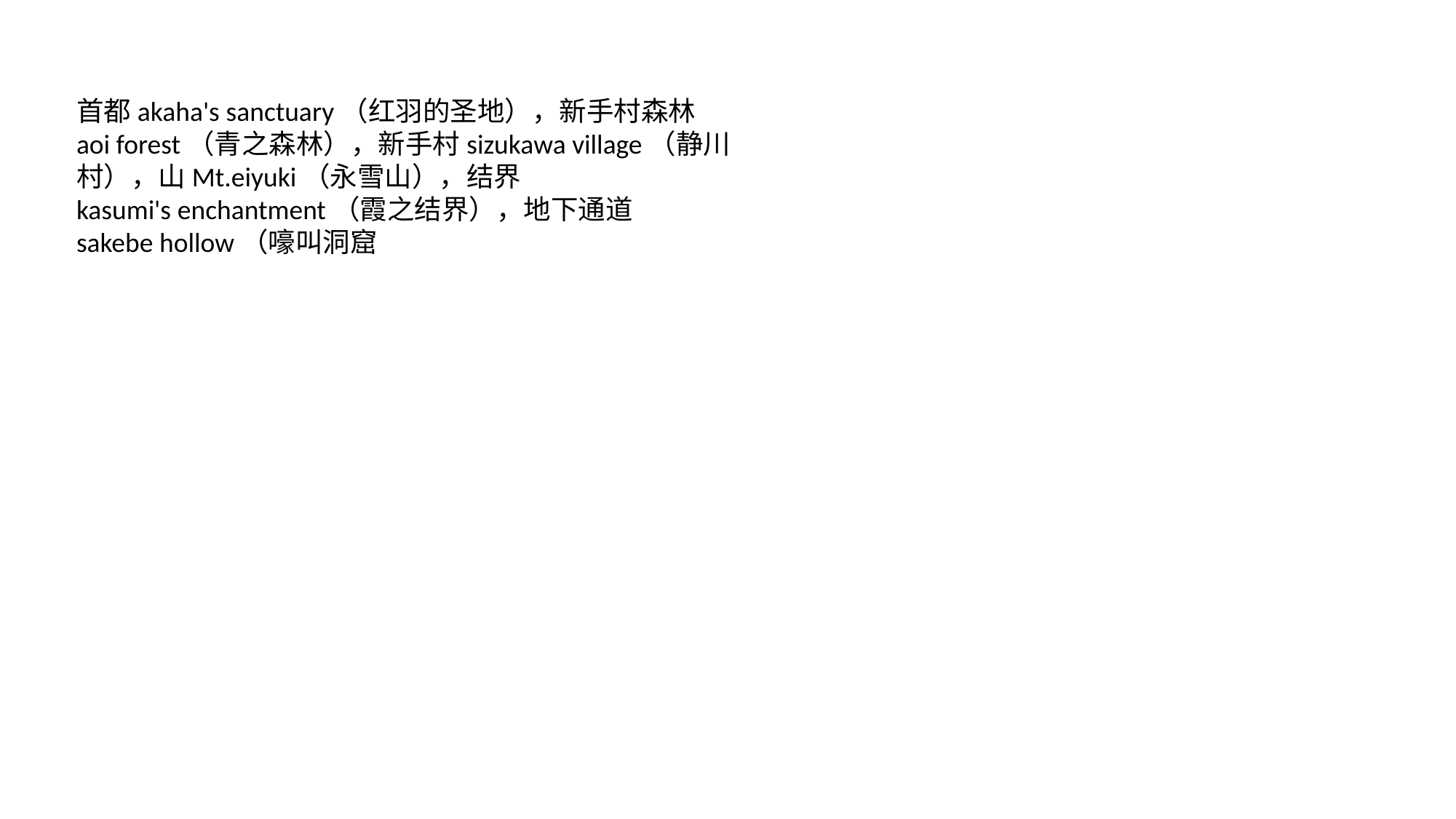

首都akaha's sanctuary（红羽的圣地），新手村森林aoi forest（青之森林），新手村sizukawa village（静川村），山Mt.eiyuki（永雪山），结界kasumi's enchantment（霞之结界），地下通道sakebe hollow（嚎叫洞窟